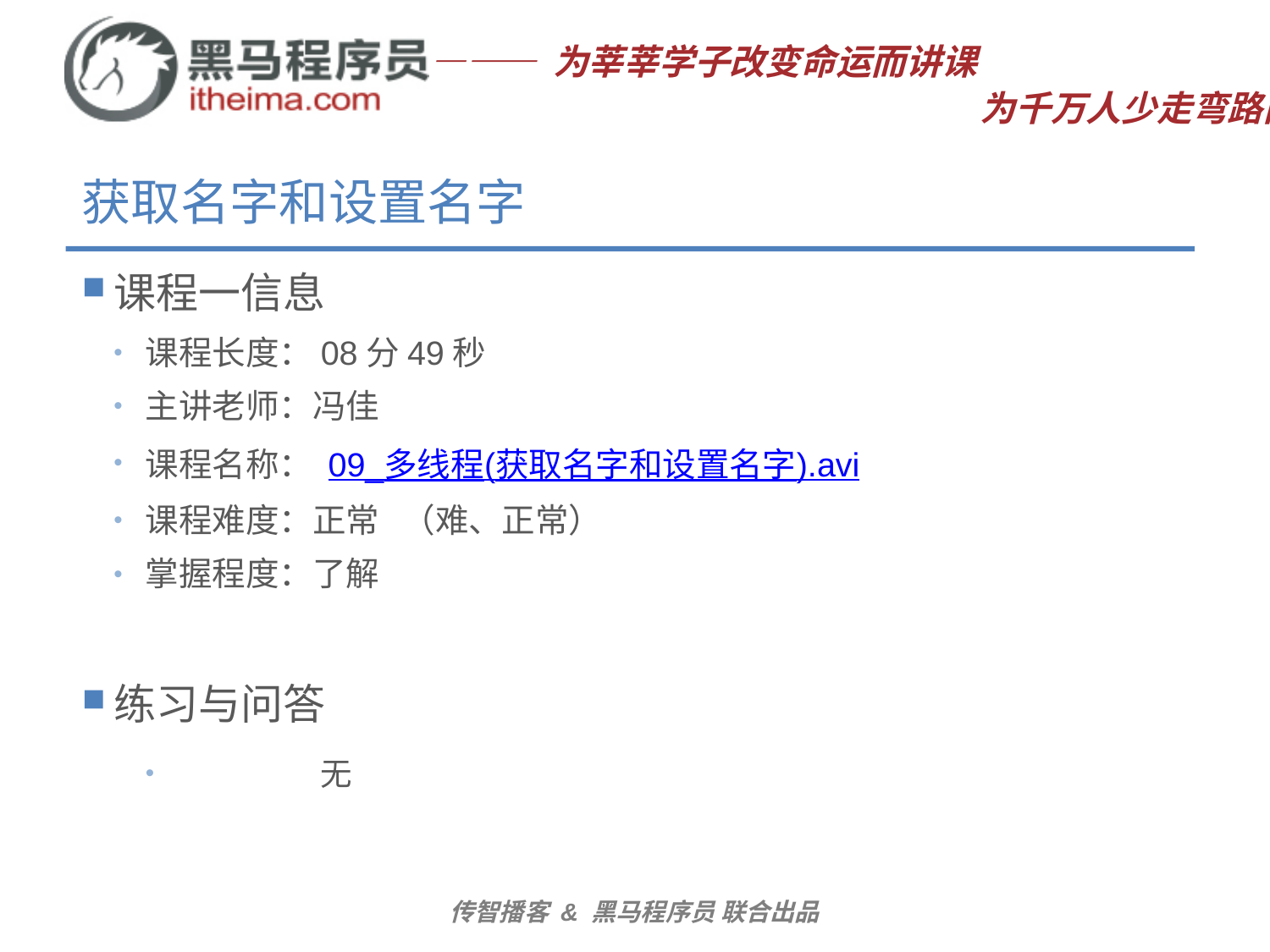

# 获取名字和设置名字
课程一信息
课程长度：08分49秒
主讲老师：冯佳
课程名称： 09_多线程(获取名字和设置名字).avi
课程难度：正常   （难、正常）
掌握程度：了解

练习与问答
	无